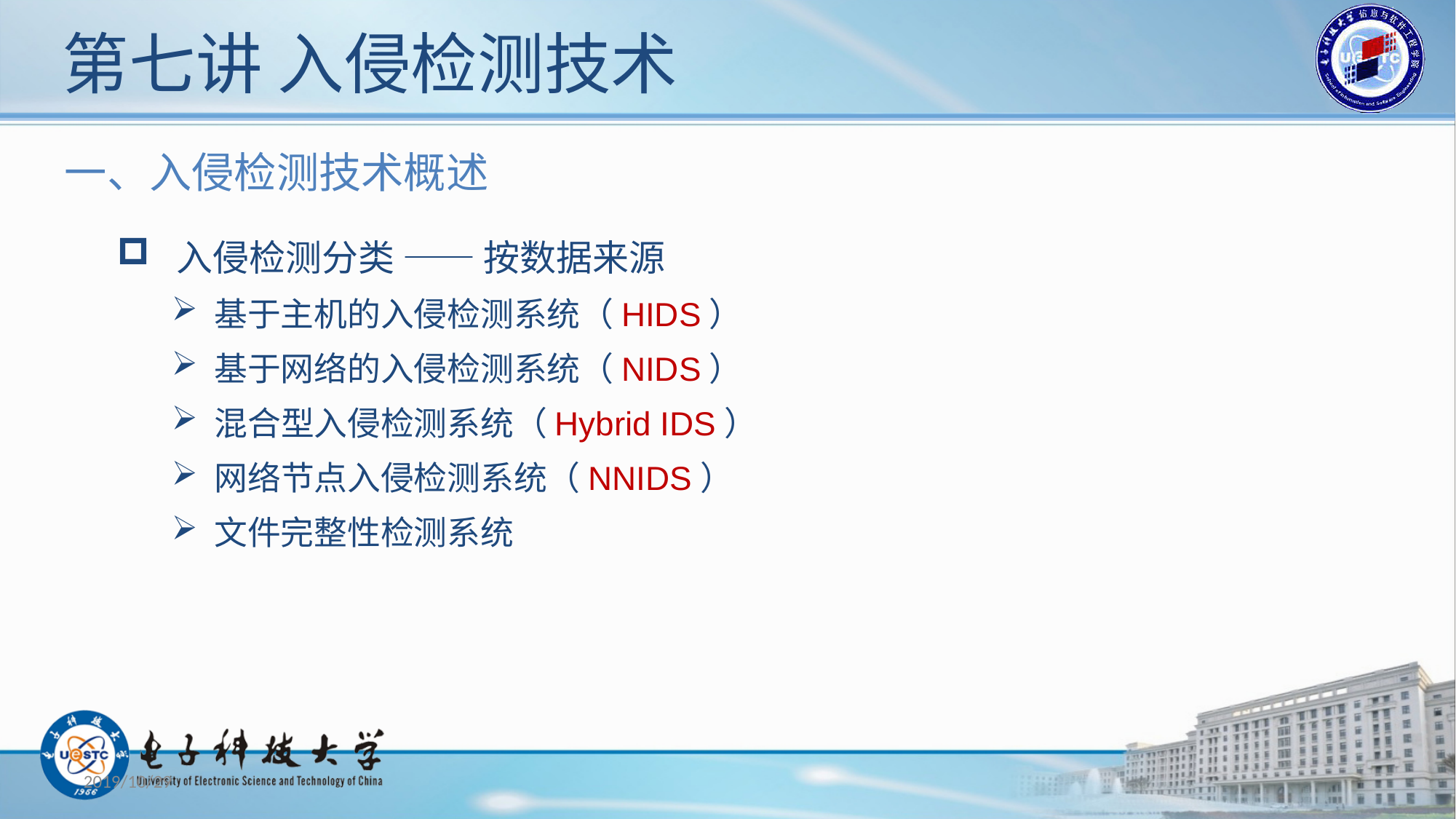

# 第七讲 入侵检测技术
一、入侵检测技术概述
  入侵检测分类 —— 按数据来源
 基于主机的入侵检测系统（HIDS）
 基于网络的入侵检测系统（NIDS）
 混合型入侵检测系统（Hybrid IDS）
 网络节点入侵检测系统（NNIDS）
 文件完整性检测系统
2019/10/29